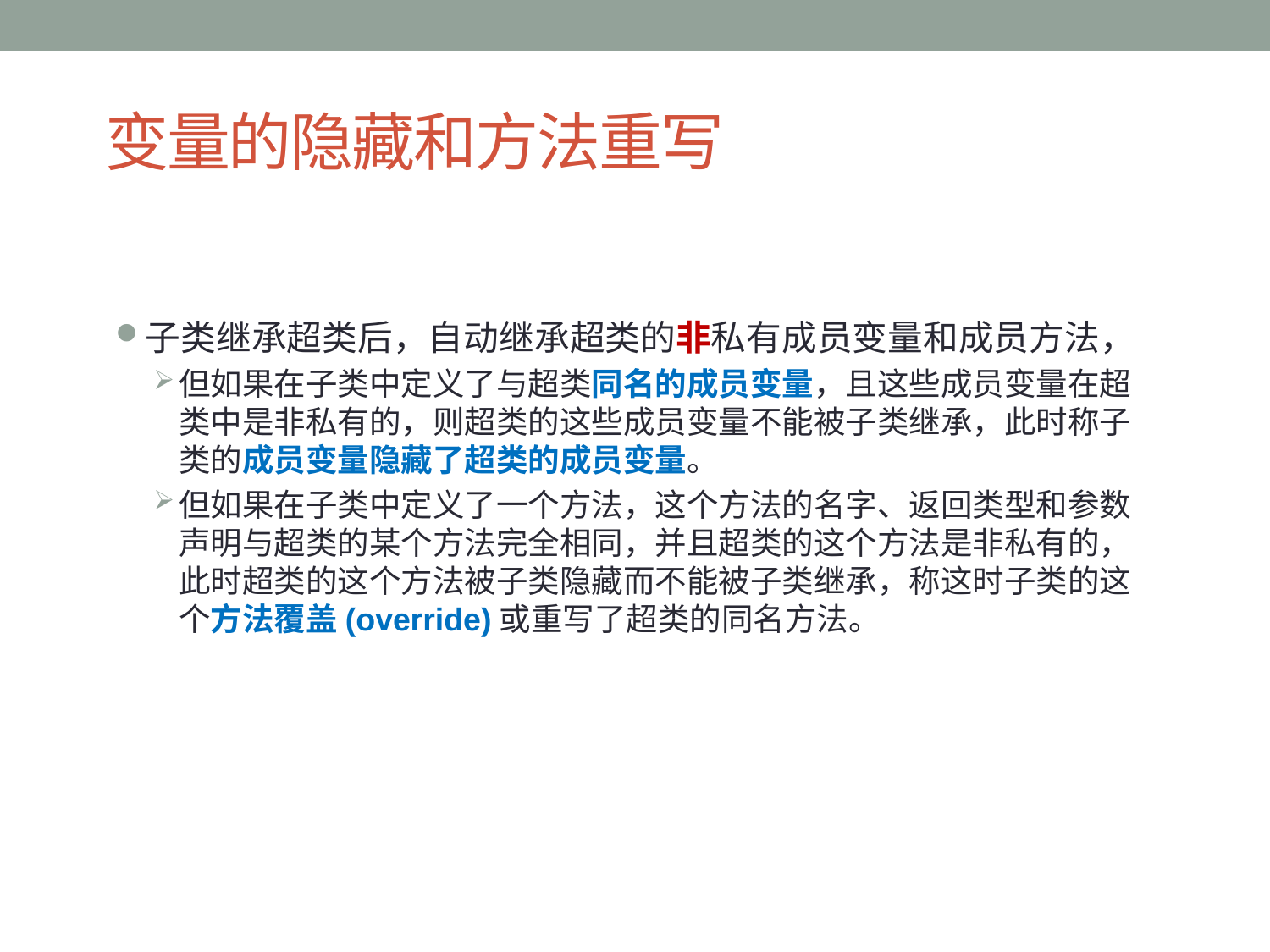

# 变量的隐藏和方法重写
子类继承超类后，自动继承超类的非私有成员变量和成员方法，
但如果在子类中定义了与超类同名的成员变量，且这些成员变量在超类中是非私有的，则超类的这些成员变量不能被子类继承，此时称子类的成员变量隐藏了超类的成员变量。
但如果在子类中定义了一个方法，这个方法的名字、返回类型和参数声明与超类的某个方法完全相同，并且超类的这个方法是非私有的，此时超类的这个方法被子类隐藏而不能被子类继承，称这时子类的这个方法覆盖(override)或重写了超类的同名方法。